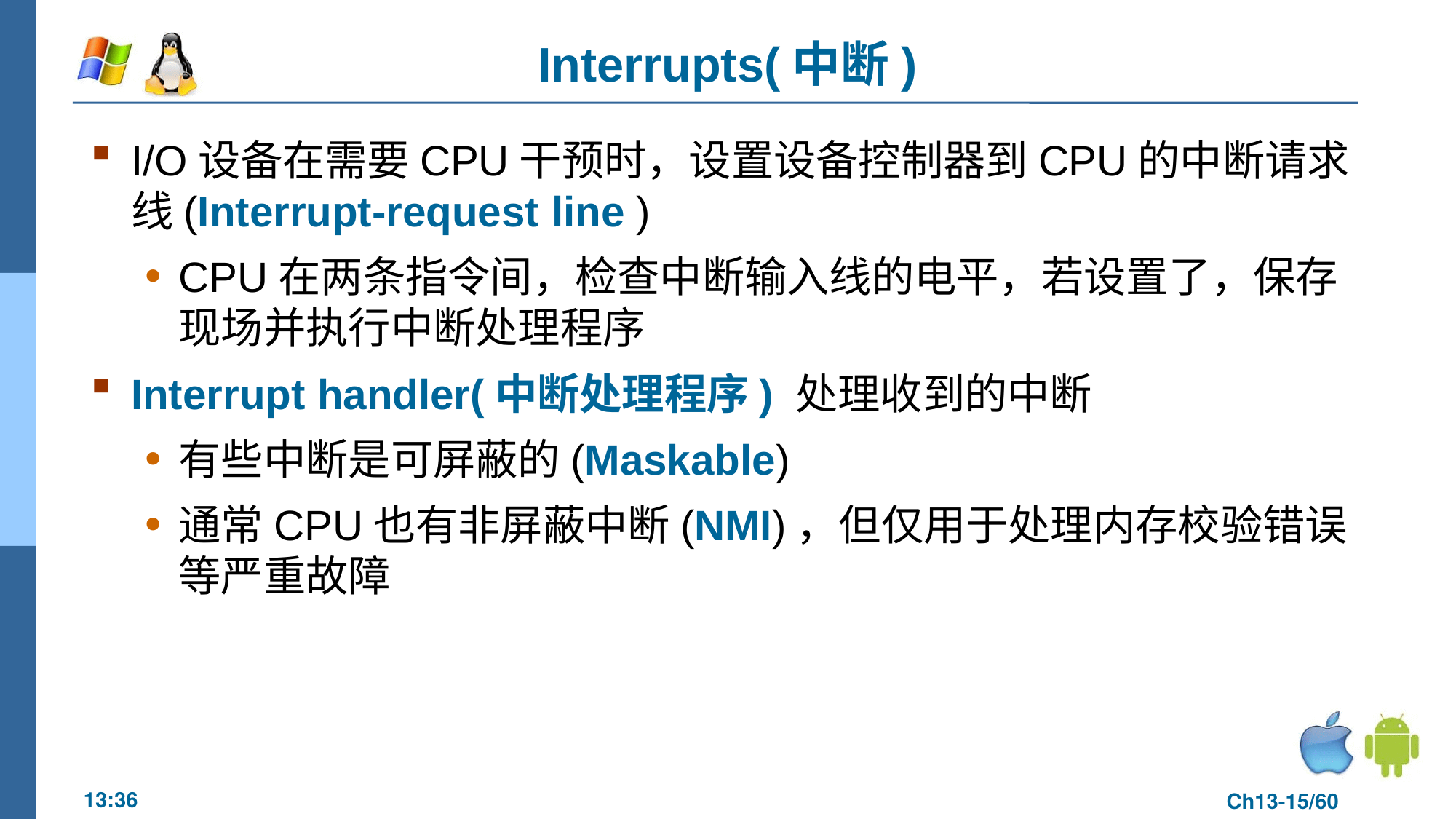

# Interrupts(中断)
I/O设备在需要CPU干预时，设置设备控制器到CPU的中断请求线(Interrupt-request line )
CPU在两条指令间，检查中断输入线的电平，若设置了，保存现场并执行中断处理程序
Interrupt handler(中断处理程序) 处理收到的中断
有些中断是可屏蔽的(Maskable)
通常CPU也有非屏蔽中断(NMI)，但仅用于处理内存校验错误等严重故障